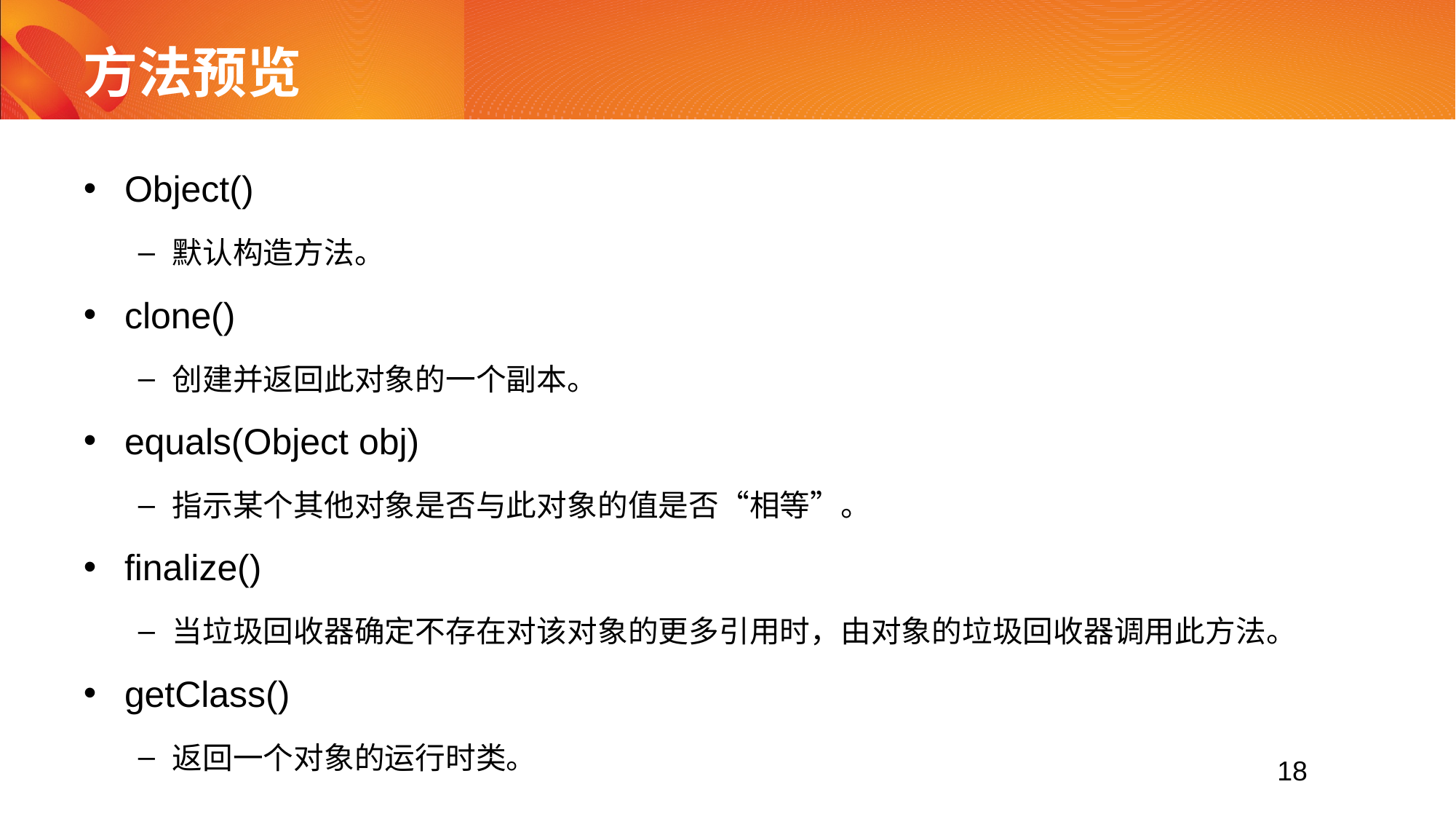

# 方法预览
Object()
默认构造方法。
clone()
创建并返回此对象的一个副本。
equals(Object obj)
指示某个其他对象是否与此对象的值是否“相等”。
finalize()
当垃圾回收器确定不存在对该对象的更多引用时，由对象的垃圾回收器调用此方法。
getClass()
返回一个对象的运行时类。